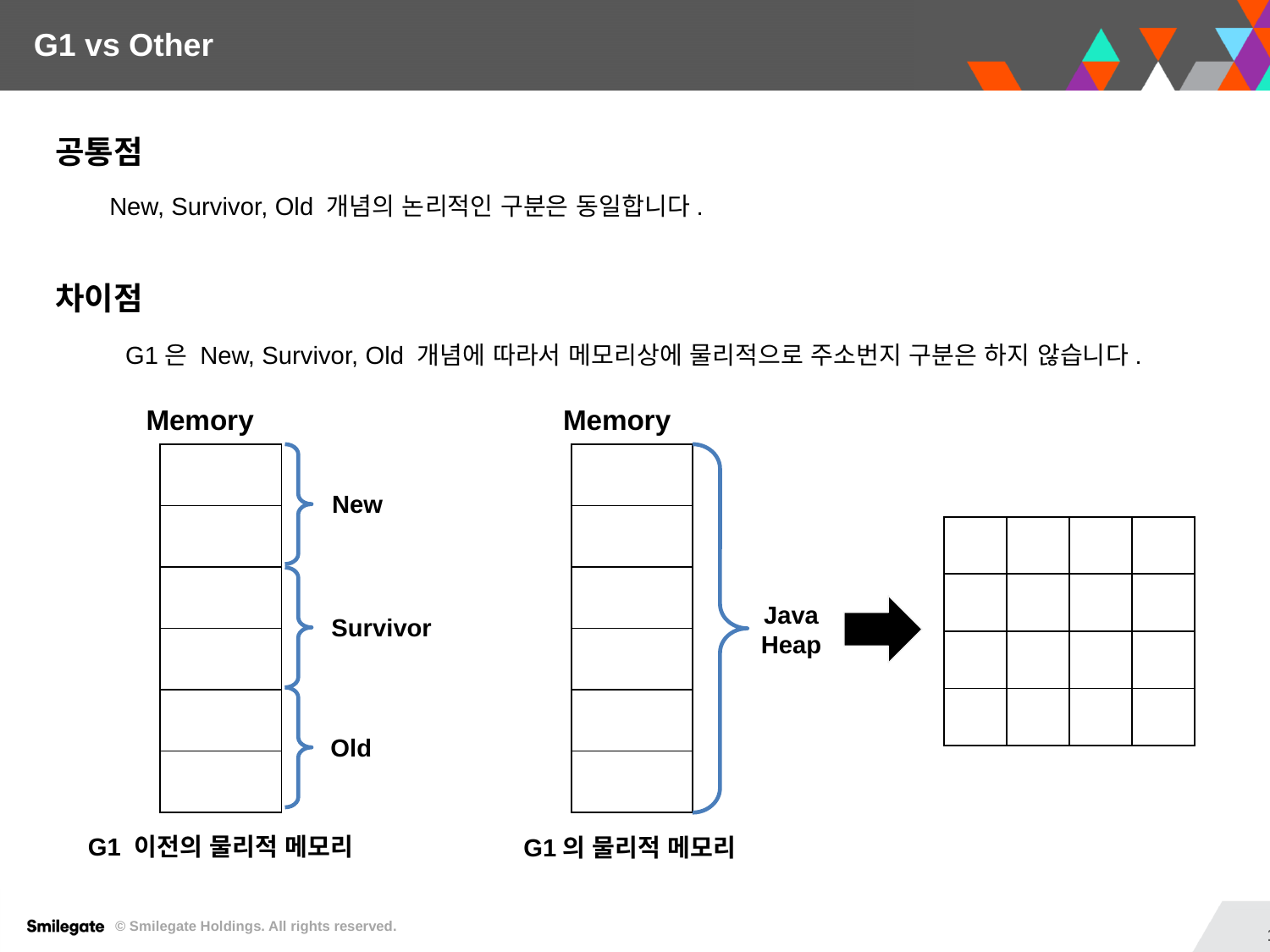

G1 vs Other
공통점
New, Survivor, Old 개념의 논리적인 구분은 동일합니다.
차이점
G1은 New, Survivor, Old 개념에 따라서 메모리상에 물리적으로 주소번지 구분은 하지 않습니다.
Memory
Memory
|  |
| --- |
|  |
|  |
|  |
|  |
|  |

|  |
| --- |
|  |
|  |
|  |
|  |
|  |

New
|  |  |  |  |
| --- | --- | --- | --- |
|  |  |  |  |
|  |  |  |  |
|  |  |  |  |

Java
Heap

Survivor

Old
G1 이전의 물리적 메모리
G1의 물리적 메모리